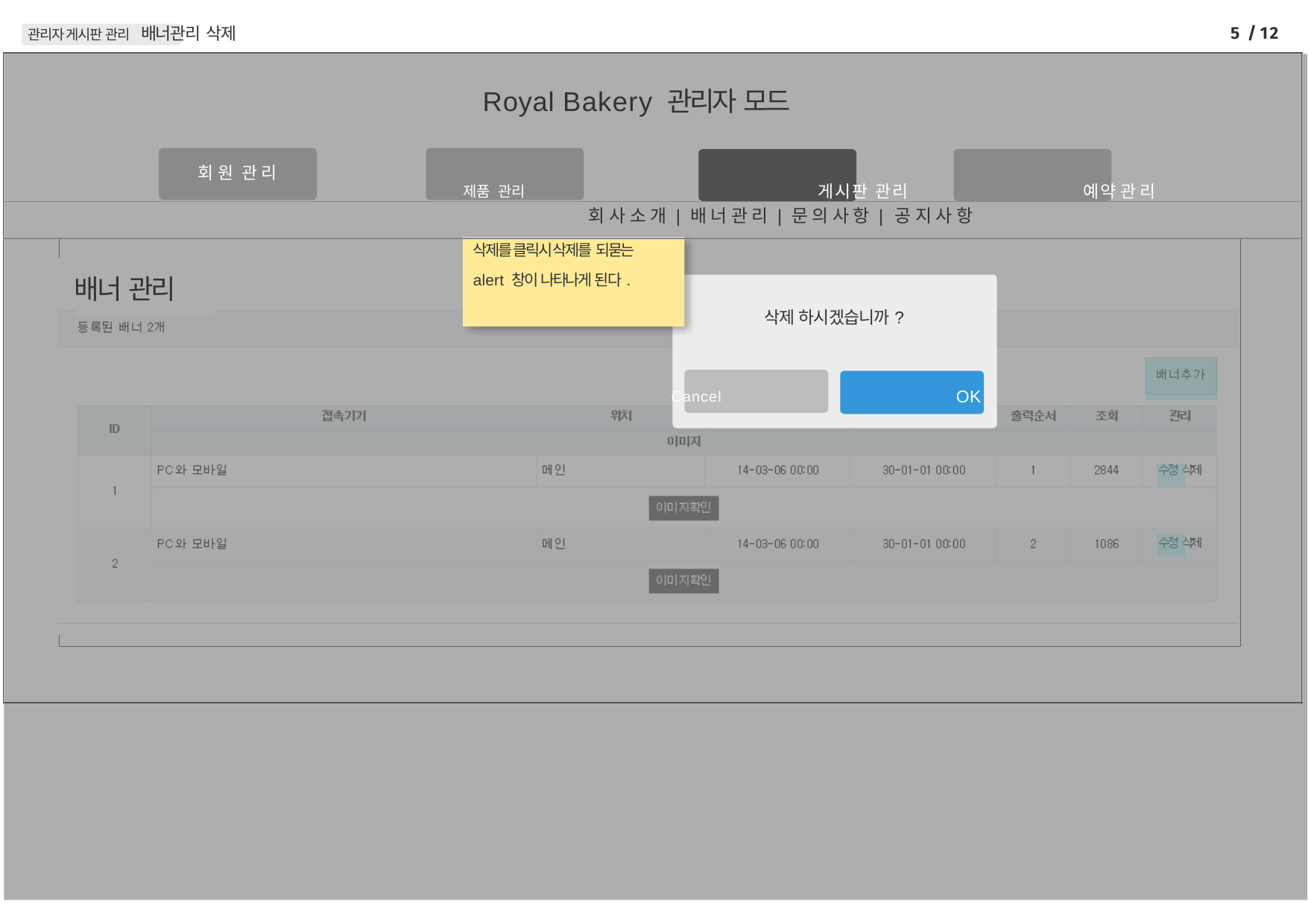

5 / 12
관리자 게시판 관리    배너관리 삭제

| 회 원 | 관 리 | Royal Bakery 관리자 모드 제 품 관 리 게 시 판 관 리 예 약 관 리 |
| --- | --- | --- |
|  | 회 사 소 개 | 배 너 관 리 | 문 의 사 항 | 공 지 사 항 |  |
|  | 삭제를 클릭시 삭제를 되묻는 |  |
| 배너 관리 | alert 창이 나타나게 된다. 삭제 하시겠습니까? |  |
|  | Cancel OK |  |